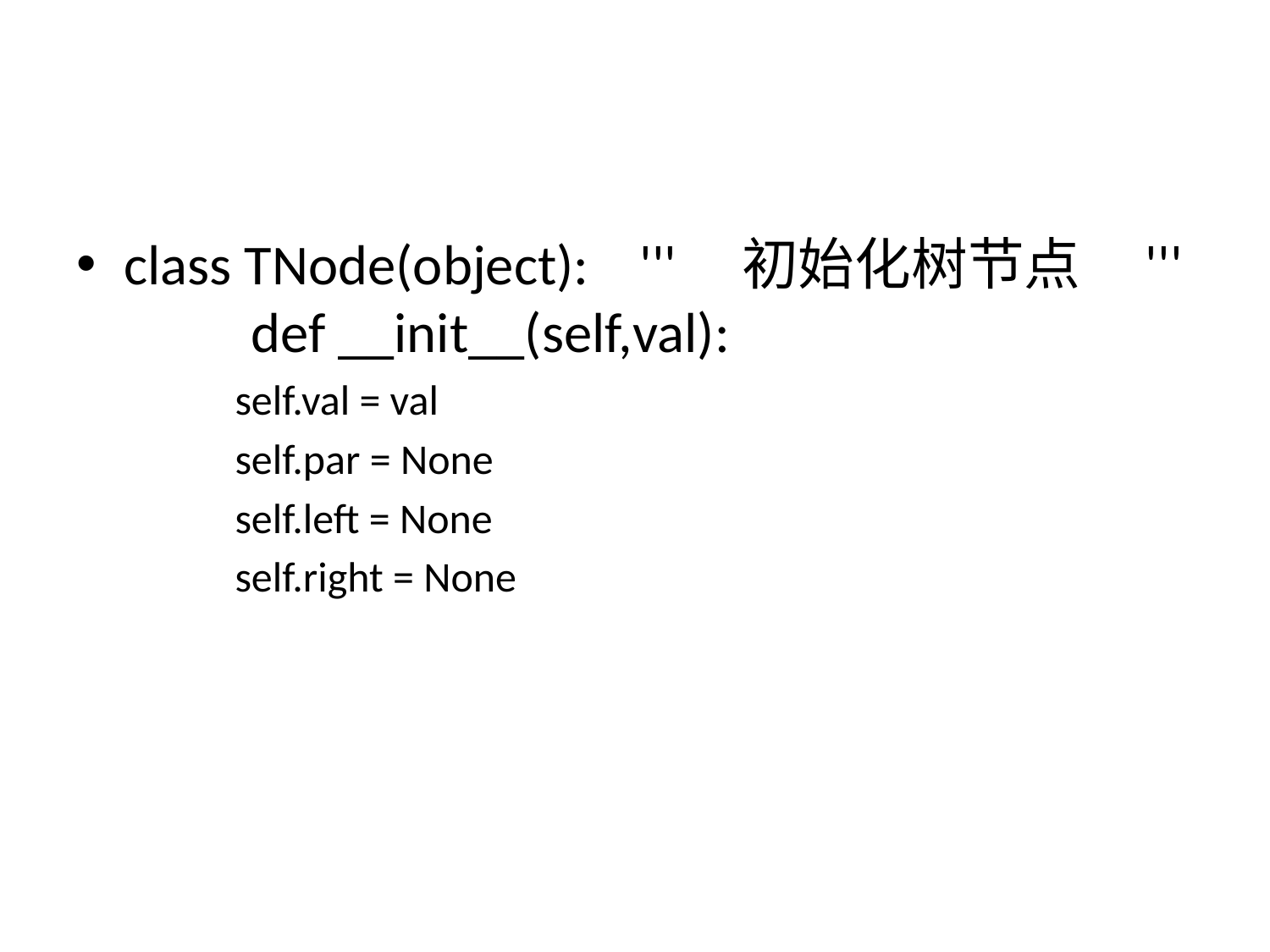

#
class TNode(object):    '''    初始化树节点    '''    	def __init__(self,val):
 	self.val = val
	self.par = None
	self.left = None
	self.right = None